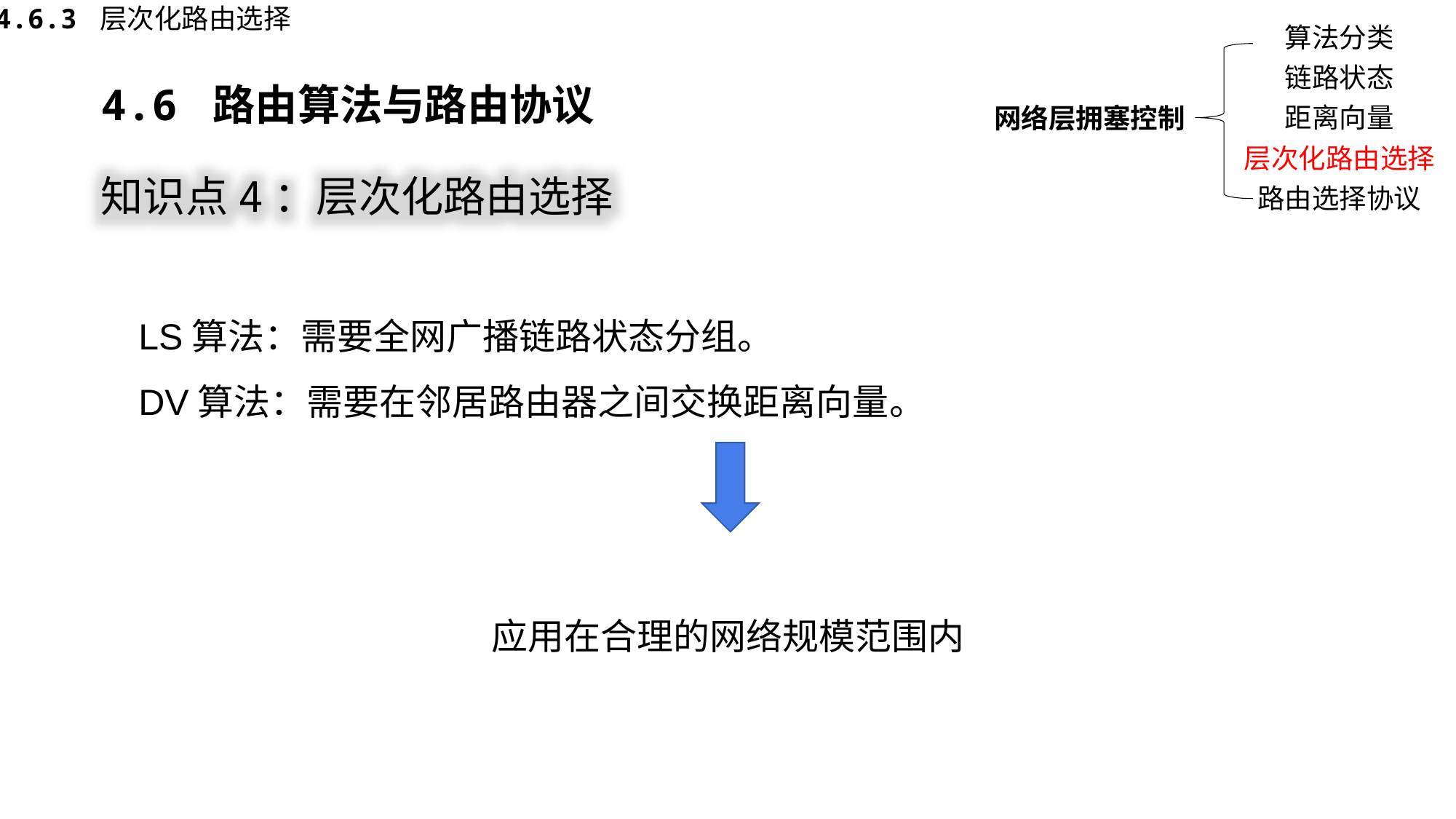

4.6.3 层次化路由选择
算法分类

链路状态
网络层拥塞控制
距离向量
层次化路由选择
路由选择协议
4.6 路由算法与路由协议
知识点4：层次化路由选择
LS算法：需要全网广播链路状态分组。
DV算法：需要在邻居路由器之间交换距离向量。

应用在合理的网络规模范围内